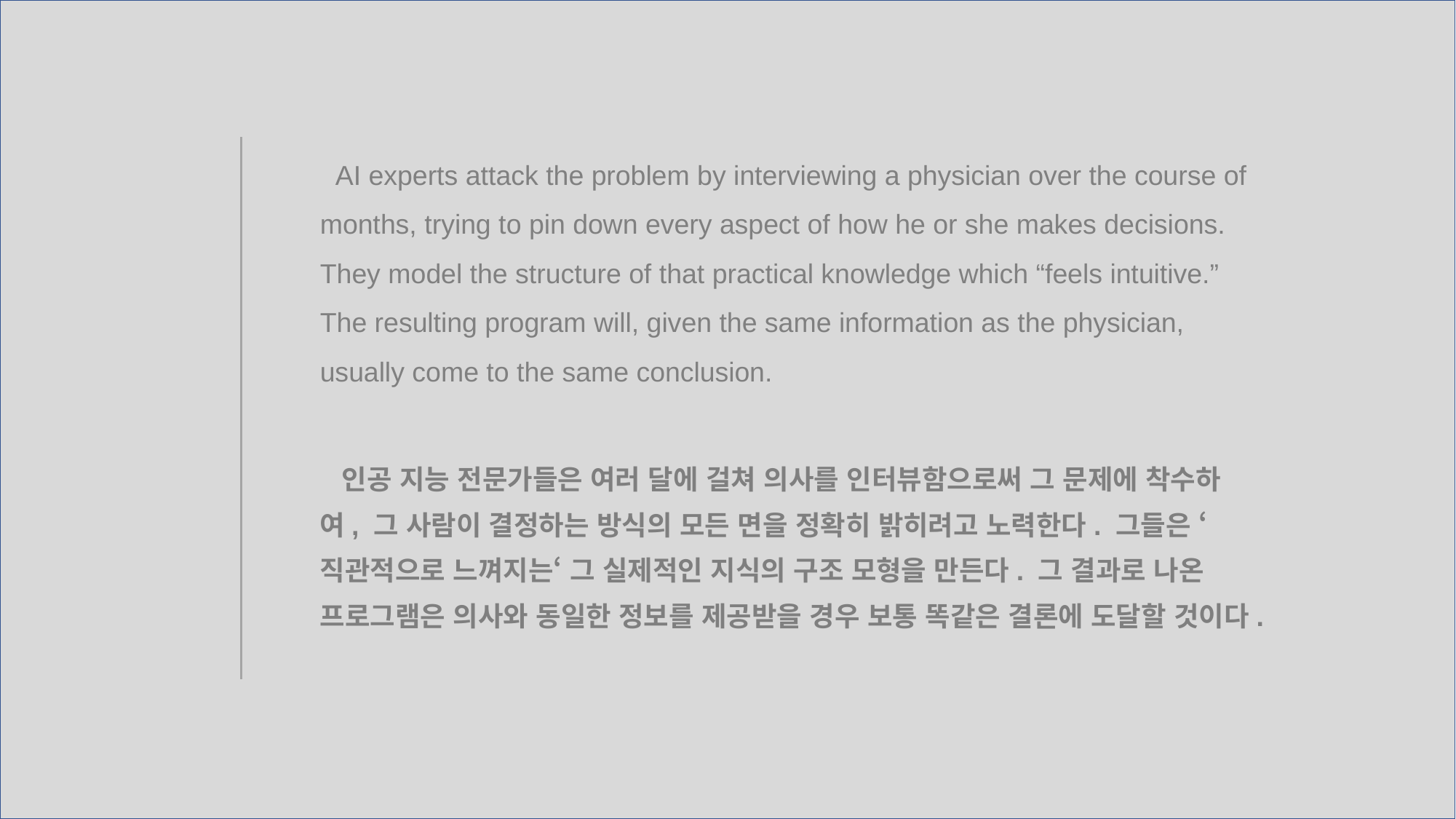

AI experts attack the problem by interviewing a physician over the course of months, trying to pin down every aspect of how he or she makes decisions. They model the structure of that practical knowledge which “feels intuitive.” The resulting program will, given the same information as the physician, usually come to the same conclusion.
  인공 지능 전문가들은 여러 달에 걸쳐 의사를 인터뷰함으로써 그 문제에 착수하여, 그 사람이 결정하는 방식의 모든 면을 정확히 밝히려고 노력한다. 그들은 ‘직관적으로 느껴지는‘ 그 실제적인 지식의 구조 모형을 만든다. 그 결과로 나온 프로그램은 의사와 동일한 정보를 제공받을 경우 보통 똑같은 결론에 도달할 것이다.